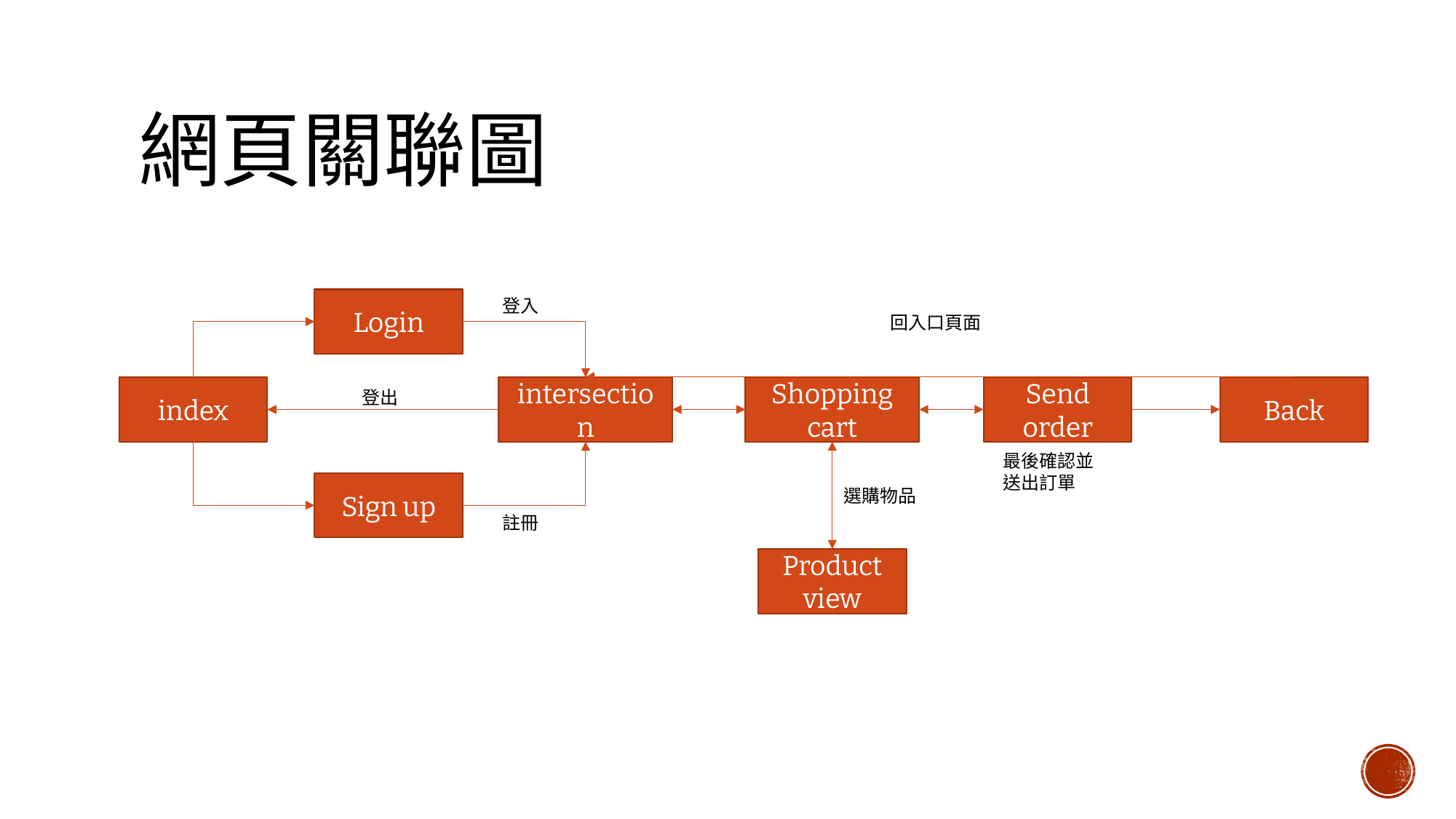

# 網頁關聯圖
登入
Login
回入口頁面
Send order
Back
index
intersection
Shopping cart
登出
最後確認並送出訂單
Sign up
選購物品
註冊
Product view